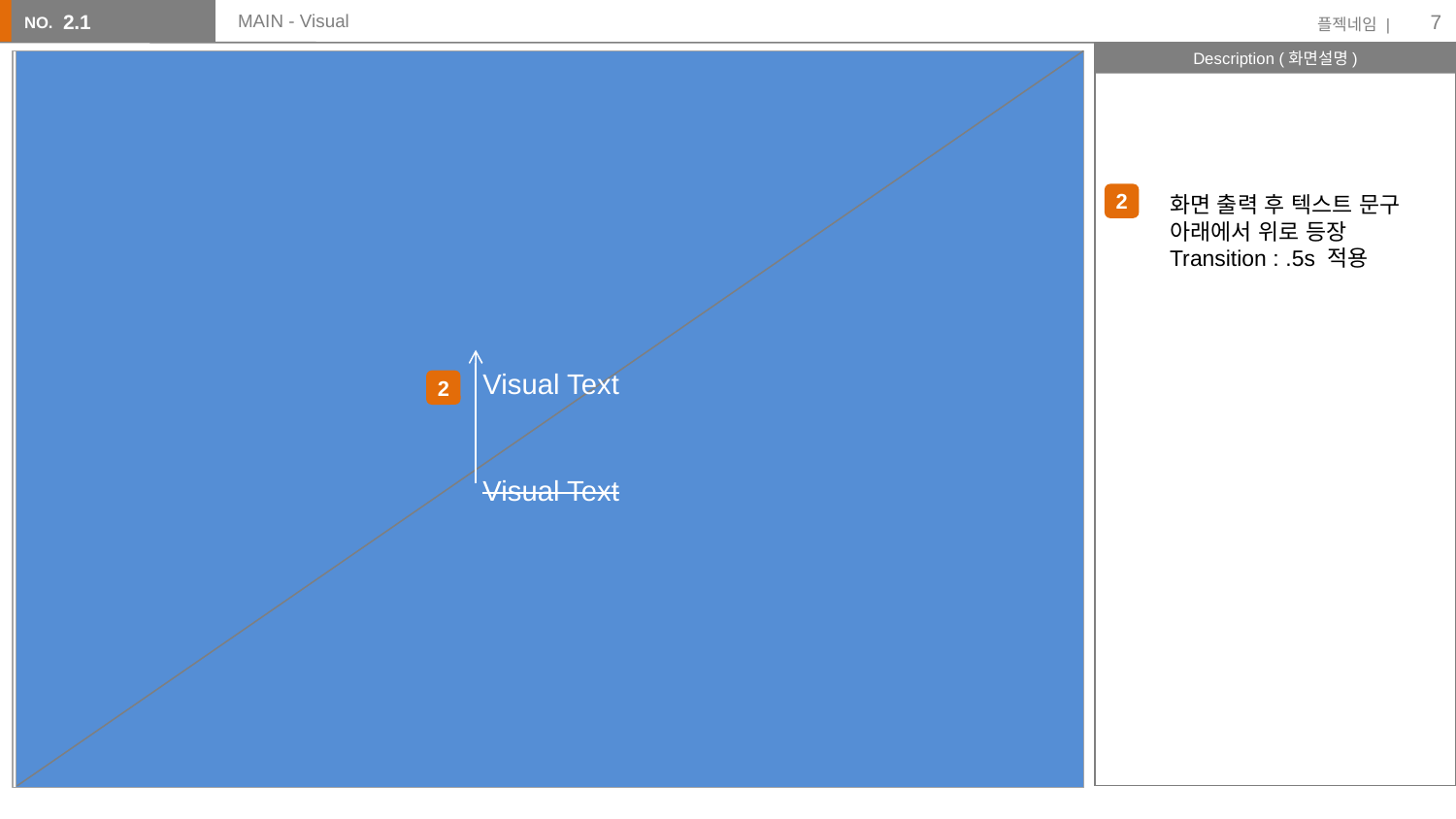

7
2.1
# MAIN - Visual

2
화면 출력 후 텍스트 문구
아래에서 위로 등장
Transition : .5s 적용
Visual Text
2
Visual Text